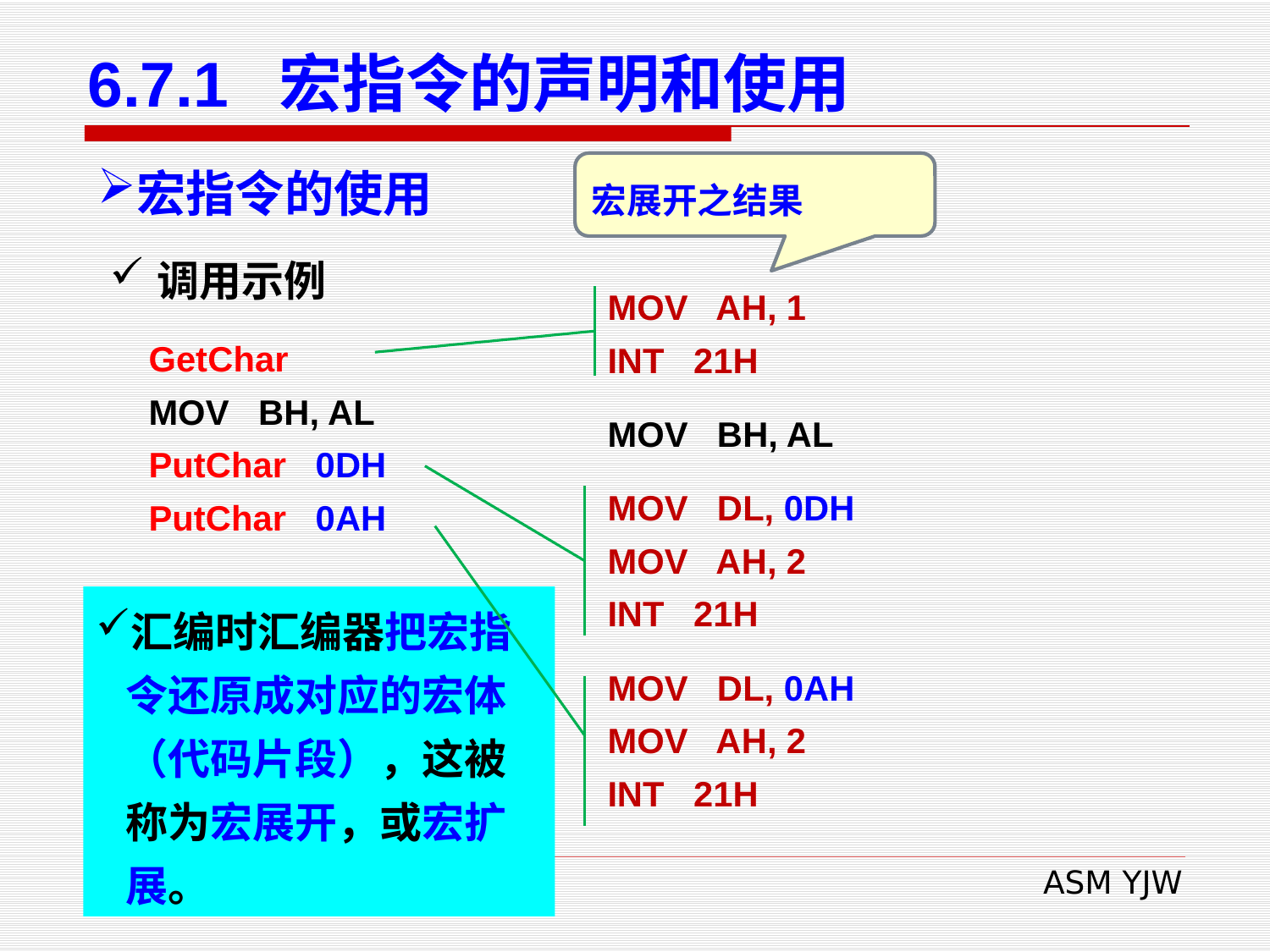

# 6.7.1  宏指令的声明和使用
宏展开之结果
宏指令的使用
调用示例
    GetChar
    MOV   BH, AL
    PutChar   0DH
    PutChar   0AH
MOV   AH, 1
INT   21H
MOV   BH, AL
MOV   DL, 0DH
MOV   AH, 2
INT   21H
MOV   DL, 0AH
MOV   AH, 2
INT   21H
汇编时汇编器把宏指令还原成对应的宏体（代码片段），这被称为宏展开，或宏扩展。